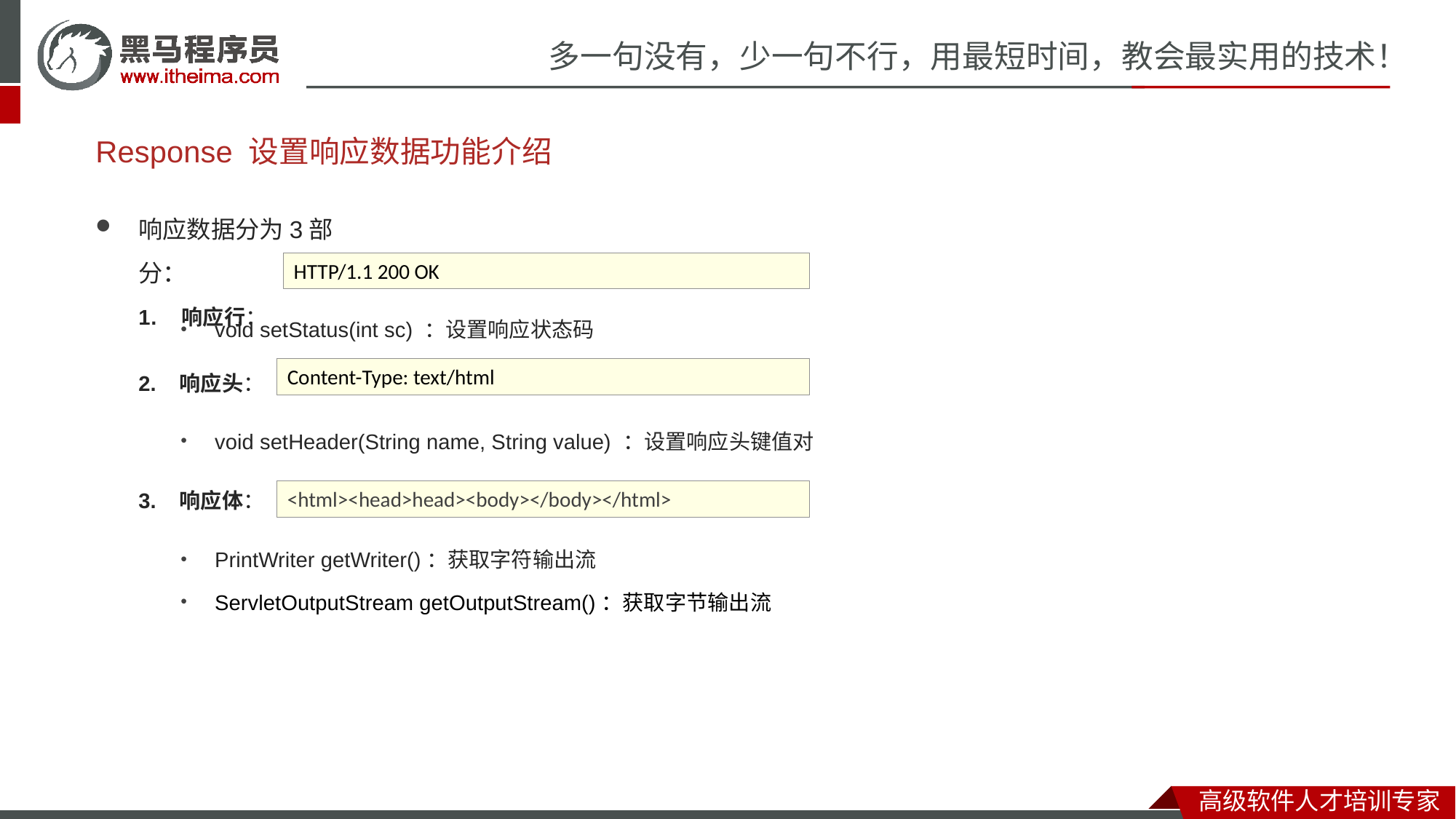

# Response 设置响应数据功能介绍
响应数据分为3部分：
响应行：
HTTP/1.1 200 OK
void setStatus(int sc) ：设置响应状态码

2.   响应头：
Content-Type: text/html
void setHeader(String name, String value) ：设置响应头键值对
3.   响应体：
<html><head>head><body></body></html>
PrintWriter getWriter()：获取字符输出流
ServletOutputStream getOutputStream()：获取字节输出流